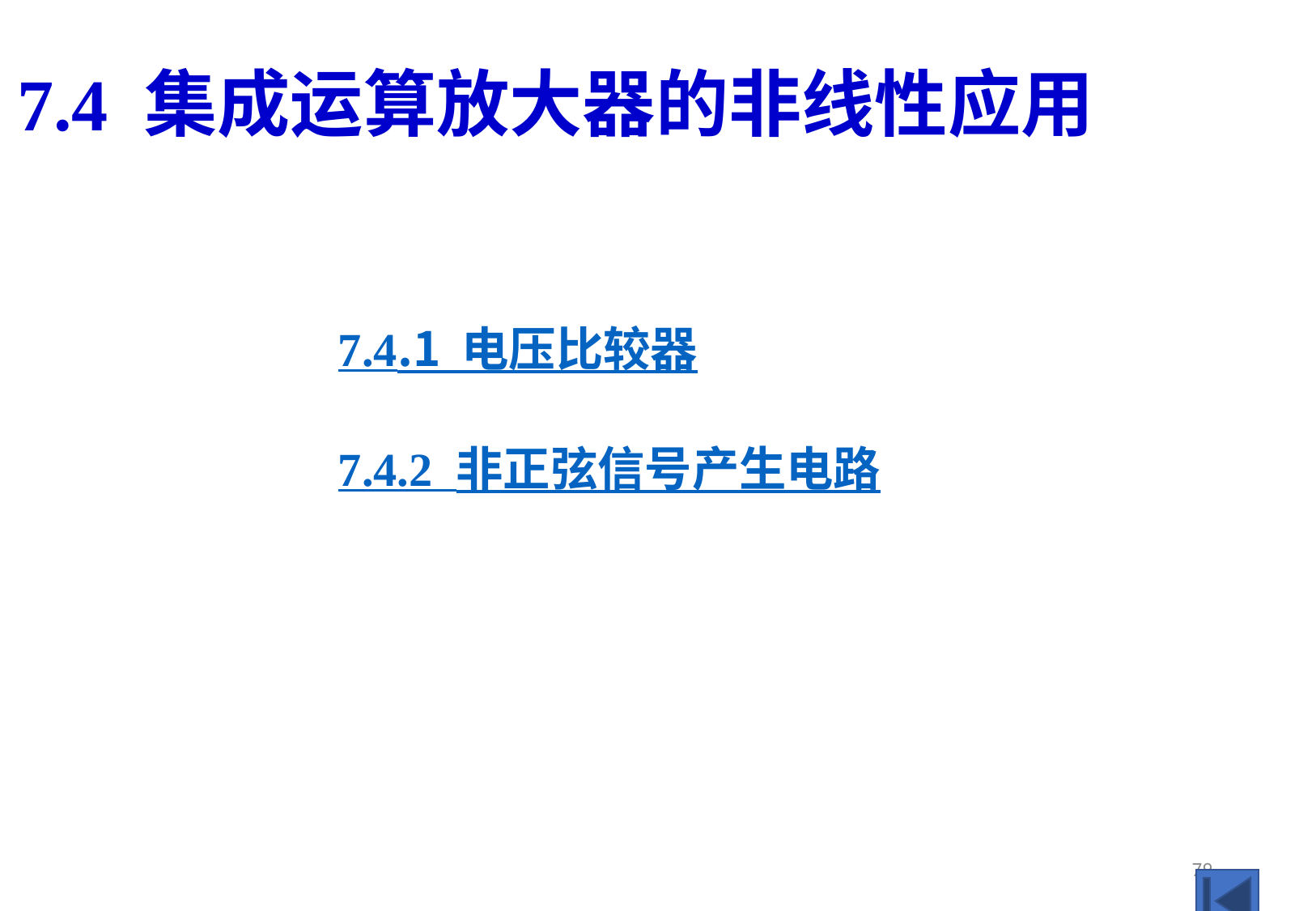

# 7.4 集成运算放大器的非线性应用
7.4.1  电压比较器
7.4.2  非正弦信号产生电路
79